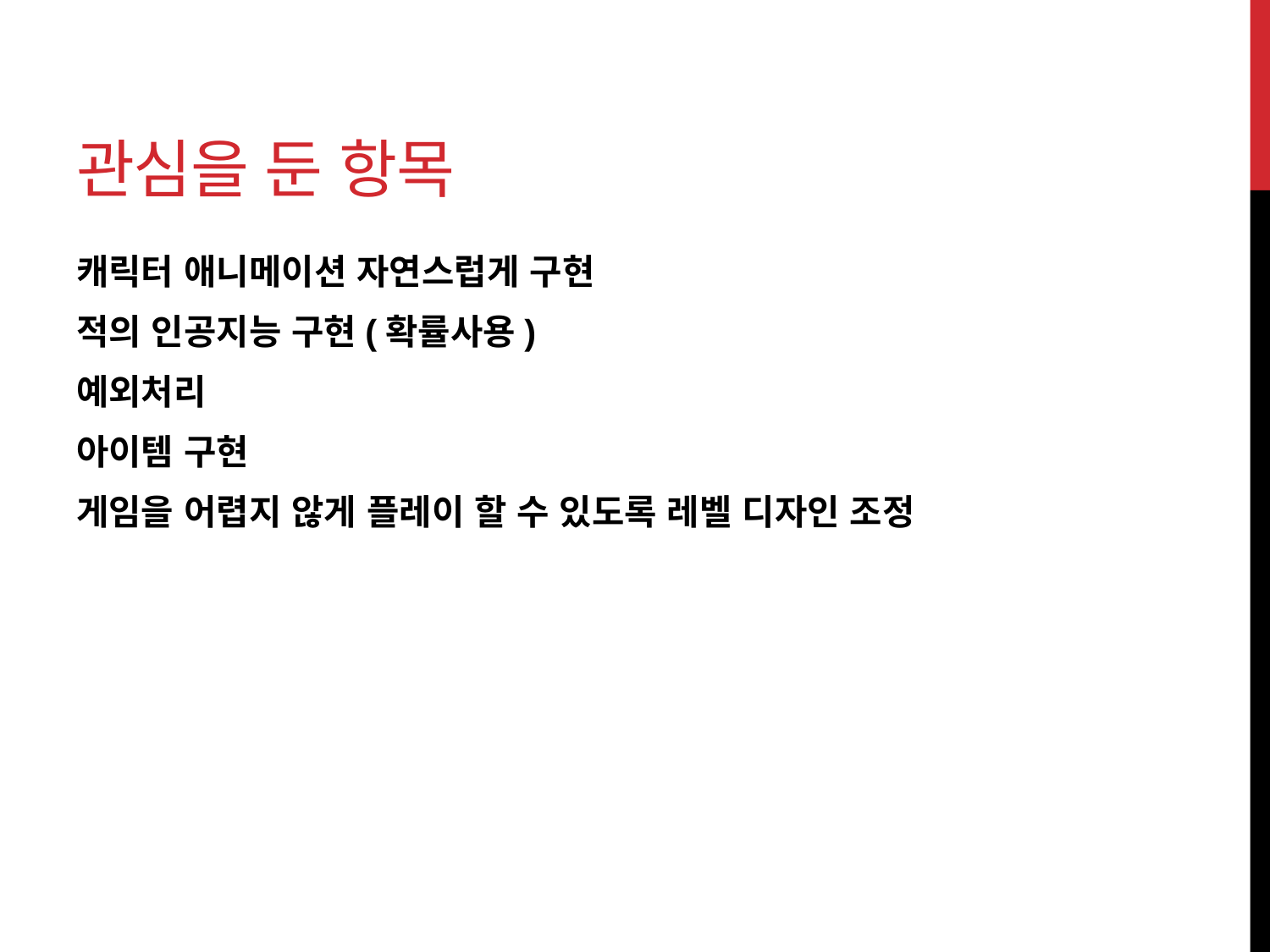

# 관심을 둔 항목
캐릭터 애니메이션 자연스럽게 구현
적의 인공지능 구현(확률사용)
예외처리
아이템 구현
게임을 어렵지 않게 플레이 할 수 있도록 레벨 디자인 조정